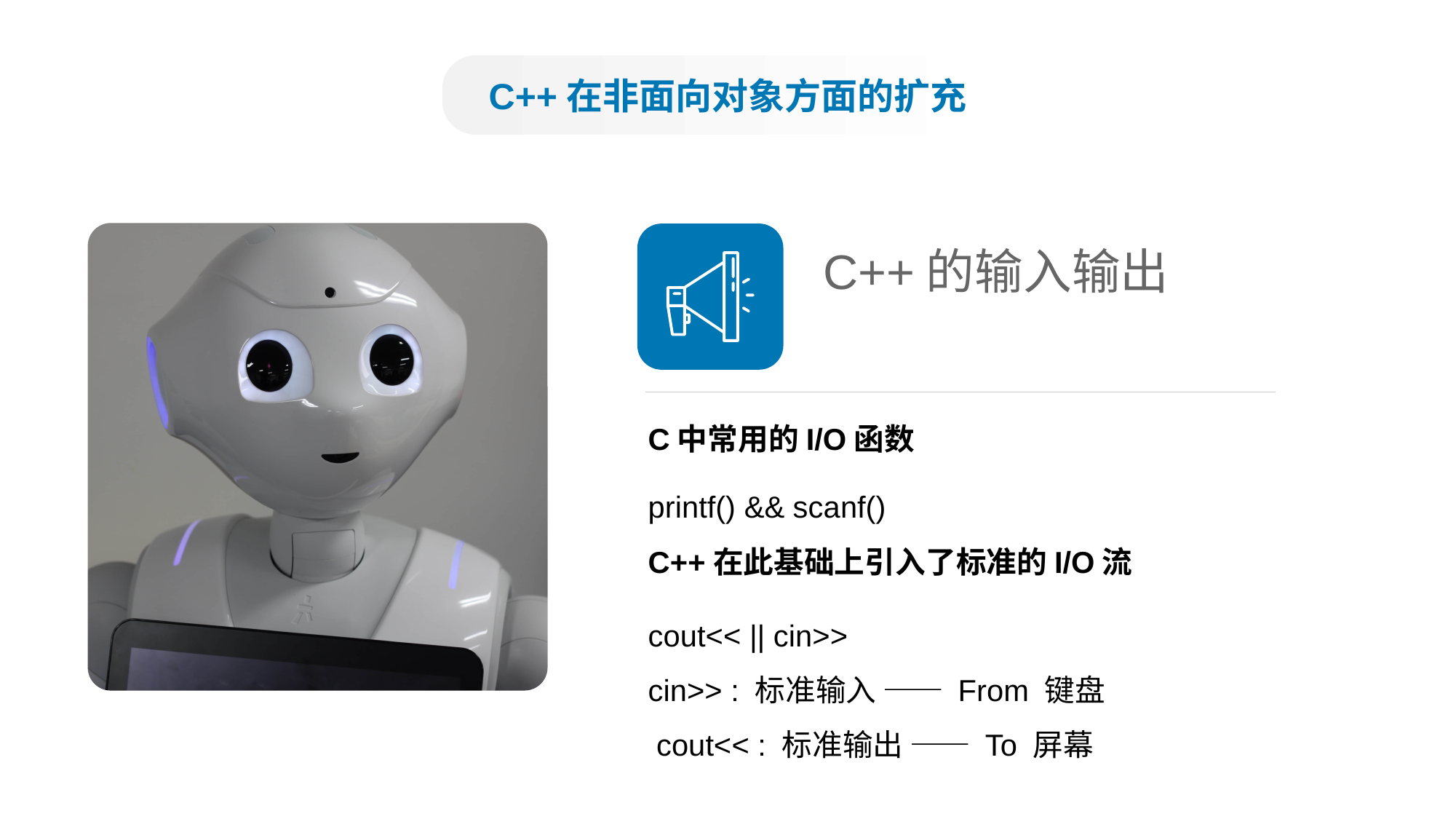

C++在非面向对象方面的扩充

C++的输入输出

C中常用的I/O函数
printf() && scanf()
C++在此基础上引入了标准的I/O流
cout<< || cin>>
cin>> : 标准输入 —— From 键盘
 cout<< : 标准输出 —— To 屏幕